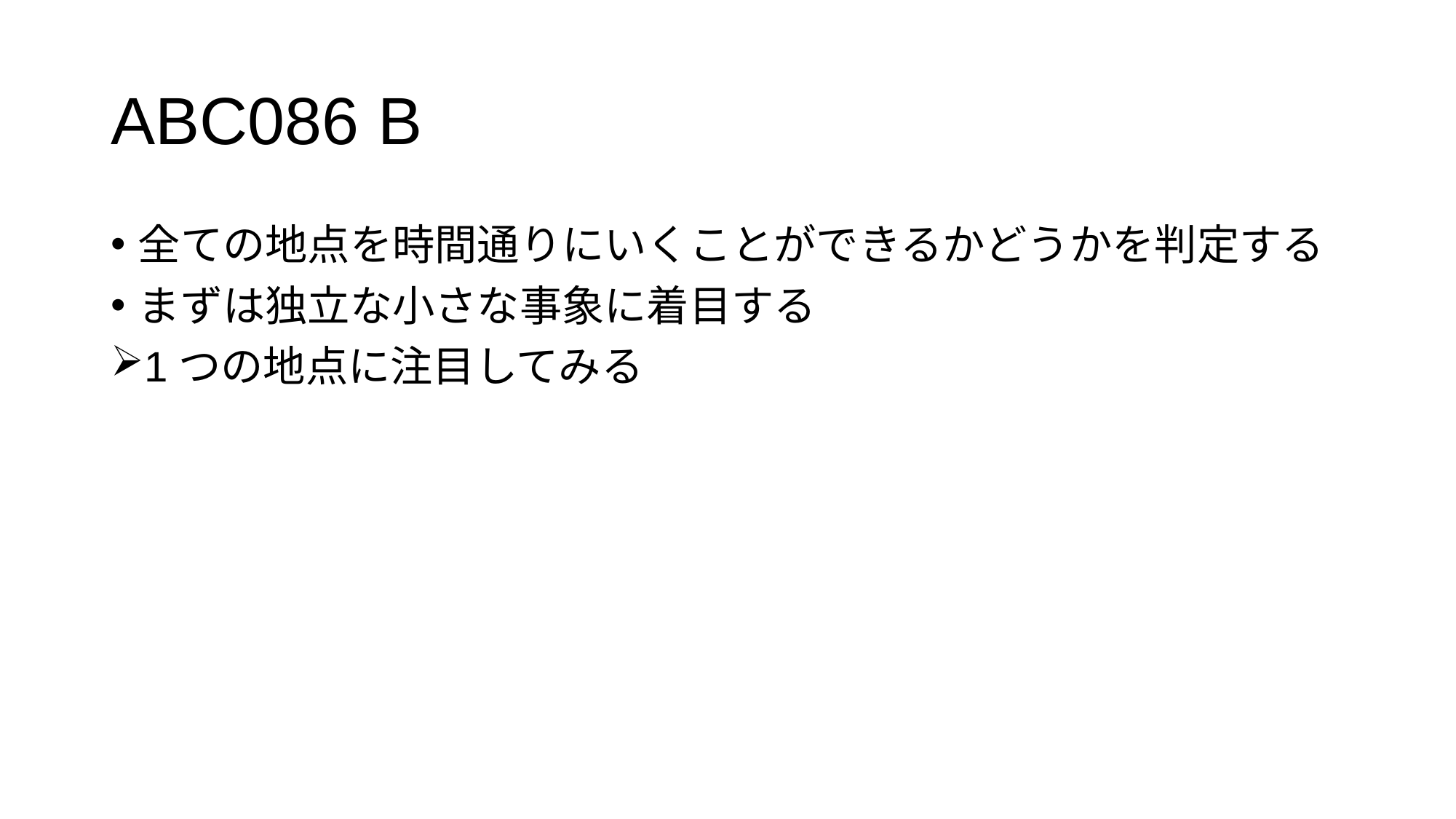

# ABC086 B
全ての地点を時間通りにいくことができるかどうかを判定する
まずは独立な小さな事象に着目する
1つの地点に注目してみる